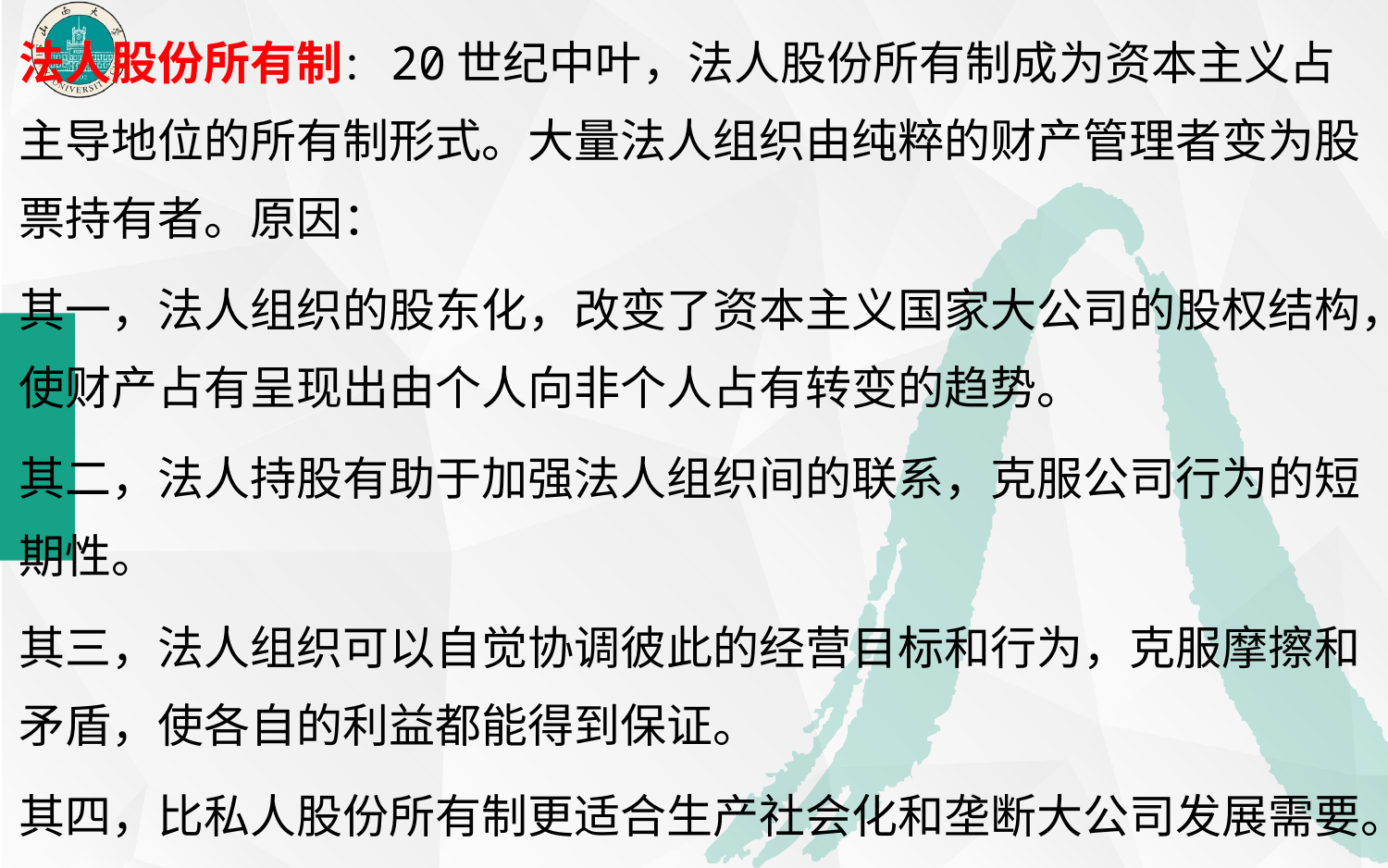

法人股份所有制：20世纪中叶，法人股份所有制成为资本主义占主导地位的所有制形式。大量法人组织由纯粹的财产管理者变为股票持有者。原因：
其一，法人组织的股东化，改变了资本主义国家大公司的股权结构，使财产占有呈现出由个人向非个人占有转变的趋势。
其二，法人持股有助于加强法人组织间的联系，克服公司行为的短期性。
其三，法人组织可以自觉协调彼此的经营目标和行为，克服摩擦和矛盾，使各自的利益都能得到保证。
其四，比私人股份所有制更适合生产社会化和垄断大公司发展需要。